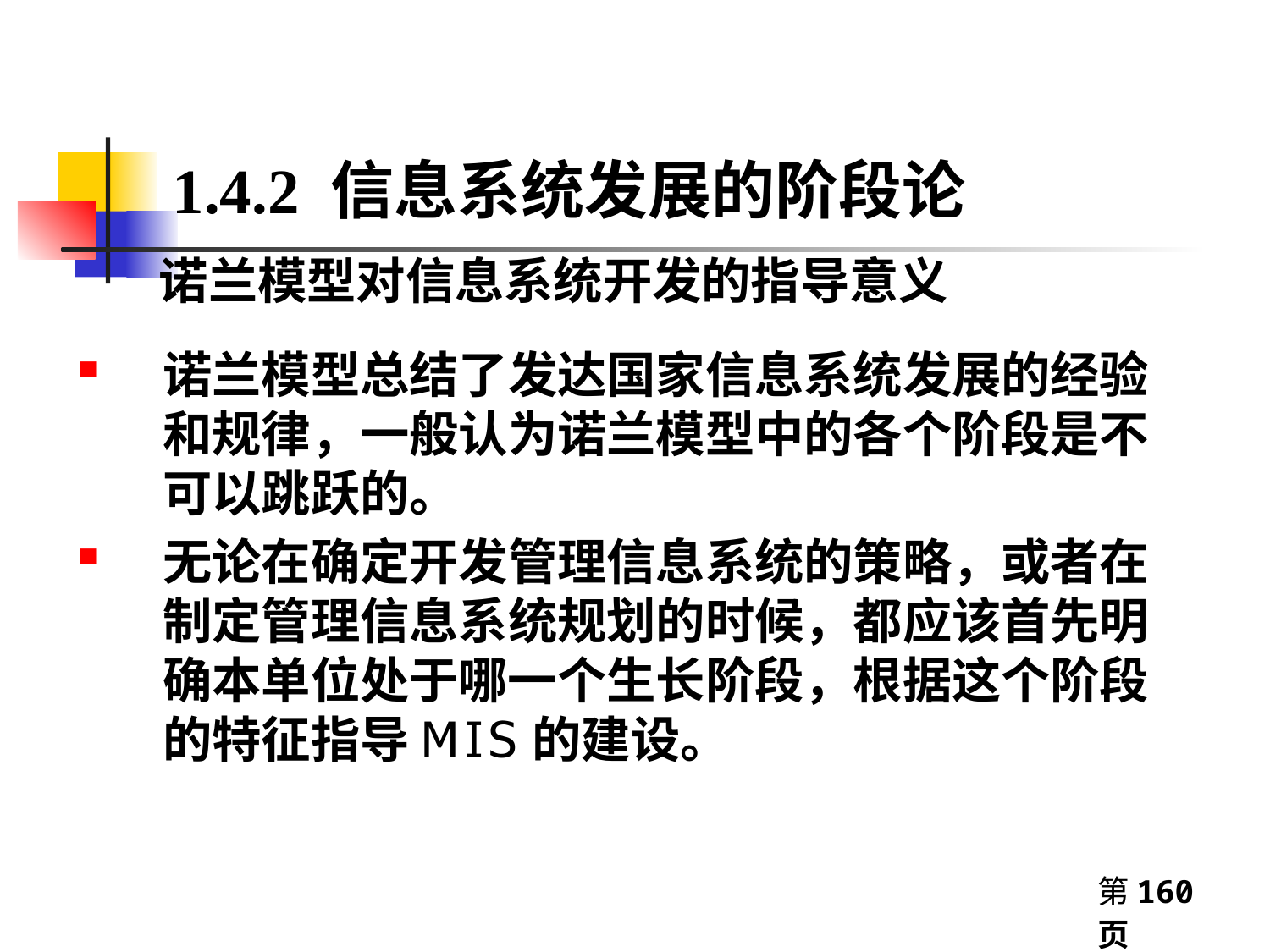

1.4.2 信息系统发展的阶段论
            诺兰模型对信息系统开发的指导意义
诺兰模型总结了发达国家信息系统发展的经验和规律，一般认为诺兰模型中的各个阶段是不可以跳跃的。
无论在确定开发管理信息系统的策略，或者在制定管理信息系统规划的时候，都应该首先明确本单位处于哪一个生长阶段，根据这个阶段的特征指导MIS的建设。